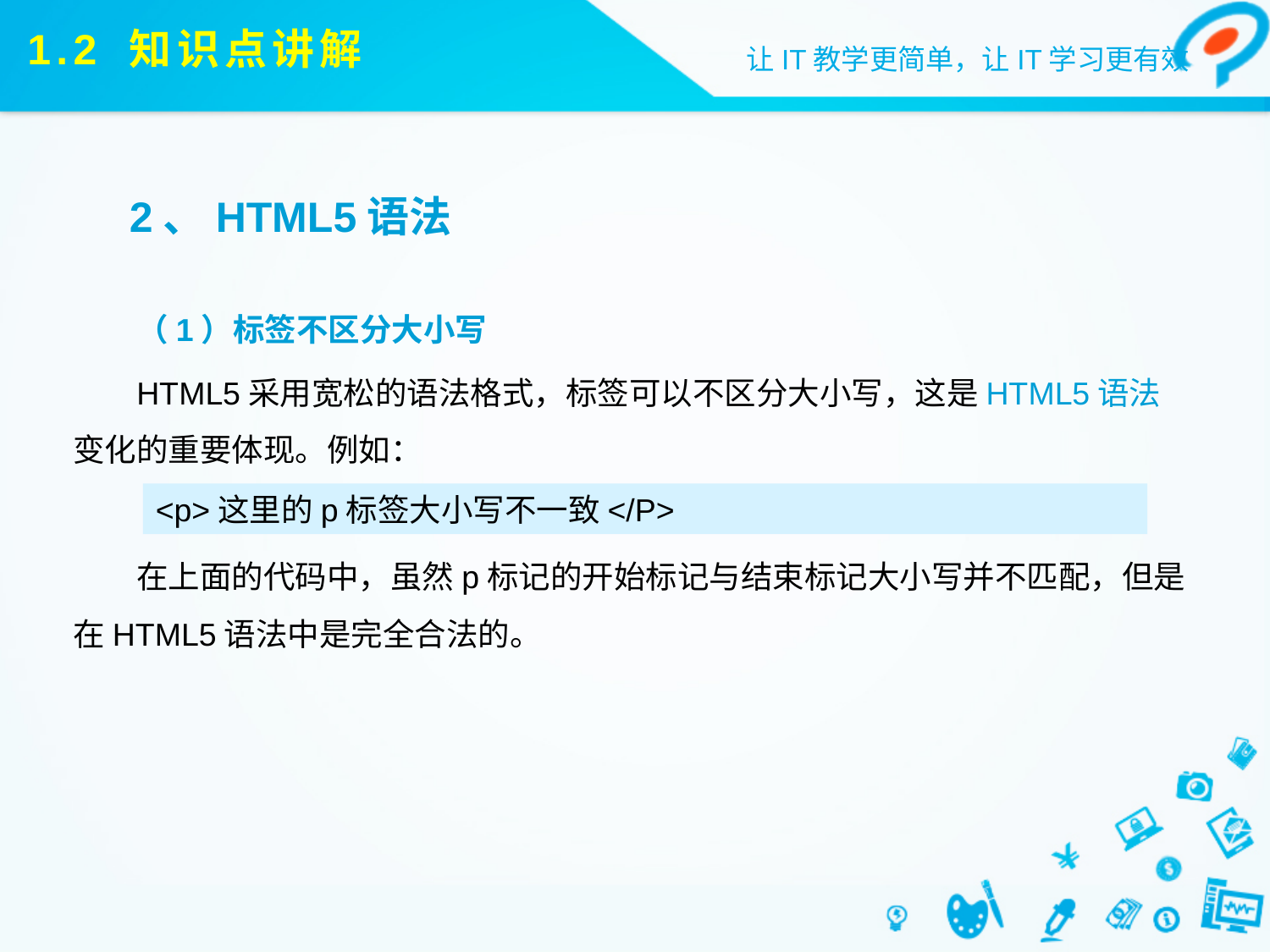

# 1.2 知识点讲解
2、HTML5语法
（1）标签不区分大小写
HTML5采用宽松的语法格式，标签可以不区分大小写，这是HTML5语法变化的重要体现。例如：

在上面的代码中，虽然p标记的开始标记与结束标记大小写并不匹配，但是在HTML5语法中是完全合法的。

<p>这里的p标签大小写不一致</P>